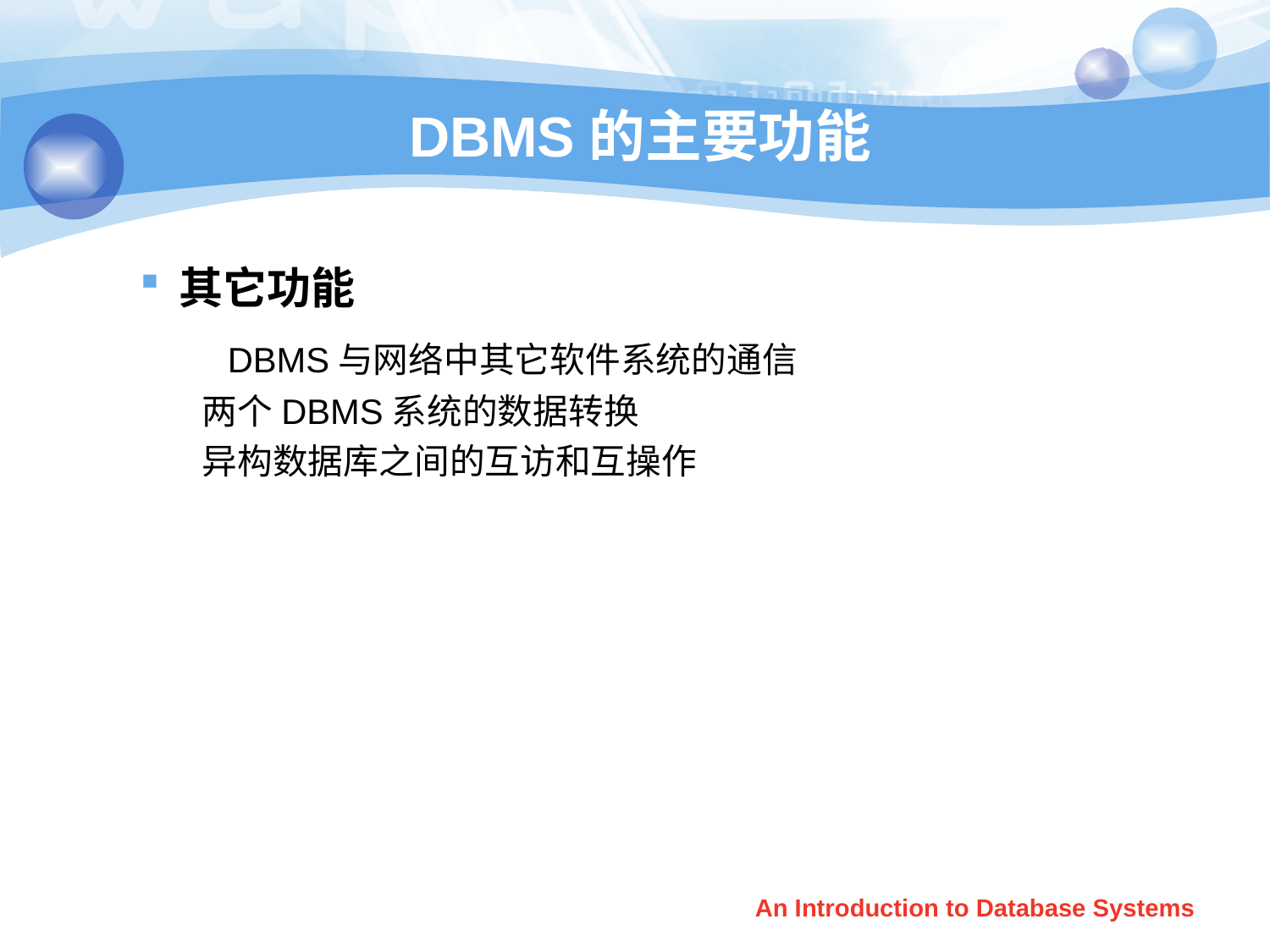

# DBMS的主要功能
其它功能
           DBMS与网络中其它软件系统的通信
               两个DBMS系统的数据转换
               异构数据库之间的互访和互操作

An Introduction to Database Systems